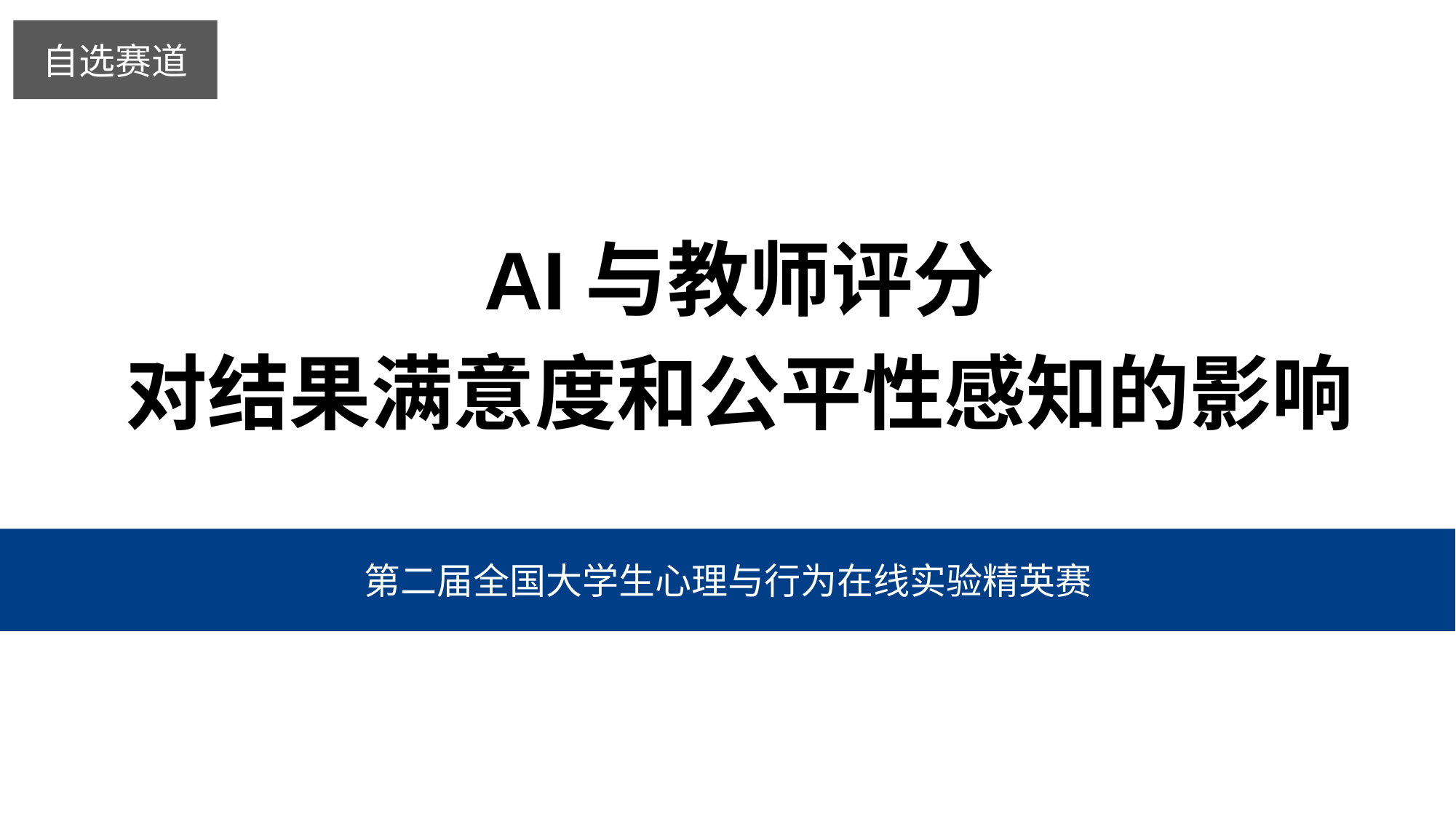

自选赛道

AI与教师评分
对结果满意度和公平性感知的影响
第二届全国大学生心理与行为在线实验精英赛